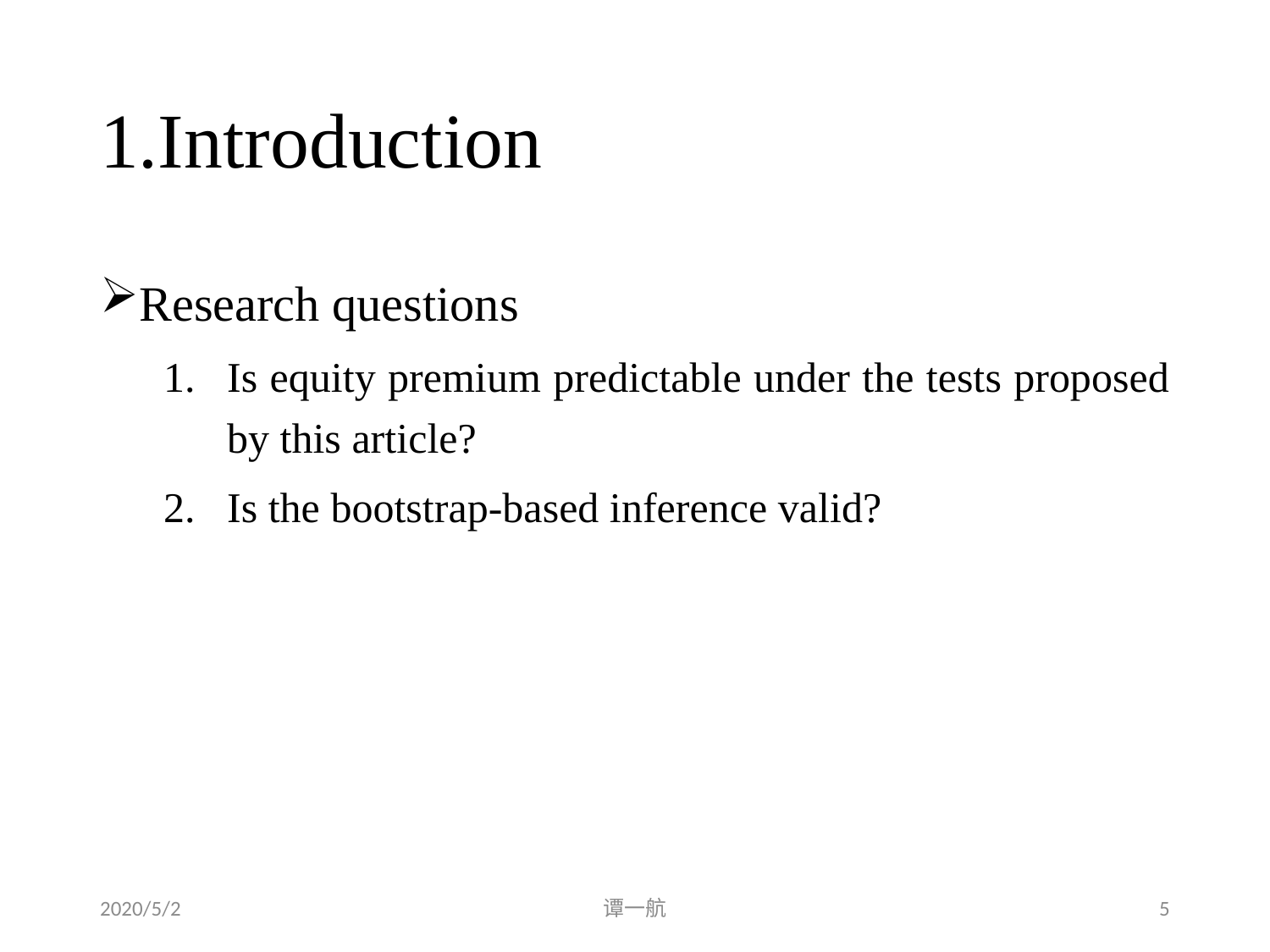

# 1.Introduction
Research questions
Is equity premium predictable under the tests proposed by this article?
Is the bootstrap-based inference valid?

2020/5/2
谭一航
5